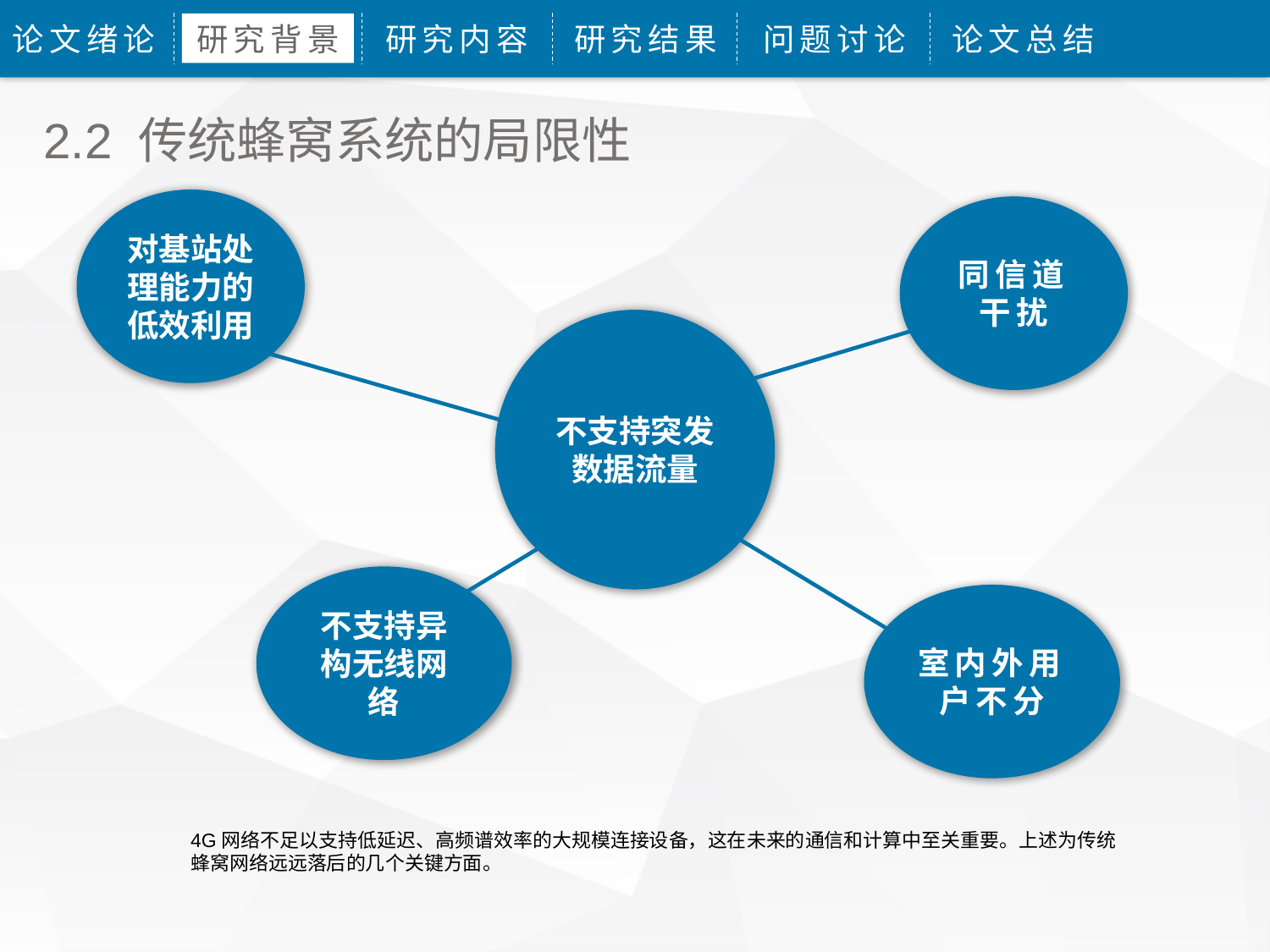

论文绪论
研究背景
研究内容
研究结果
问题讨论
论文总结

2.2 传统蜂窝系统的局限性
对基站处理能力的低效利用
同信道干扰
不支持突发数据流量
不支持异构无线网络
室内外用户不分
4G网络不足以支持低延迟、高频谱效率的大规模连接设备，这在未来的通信和计算中至关重要。上述为传统蜂窝网络远远落后的几个关键方面。